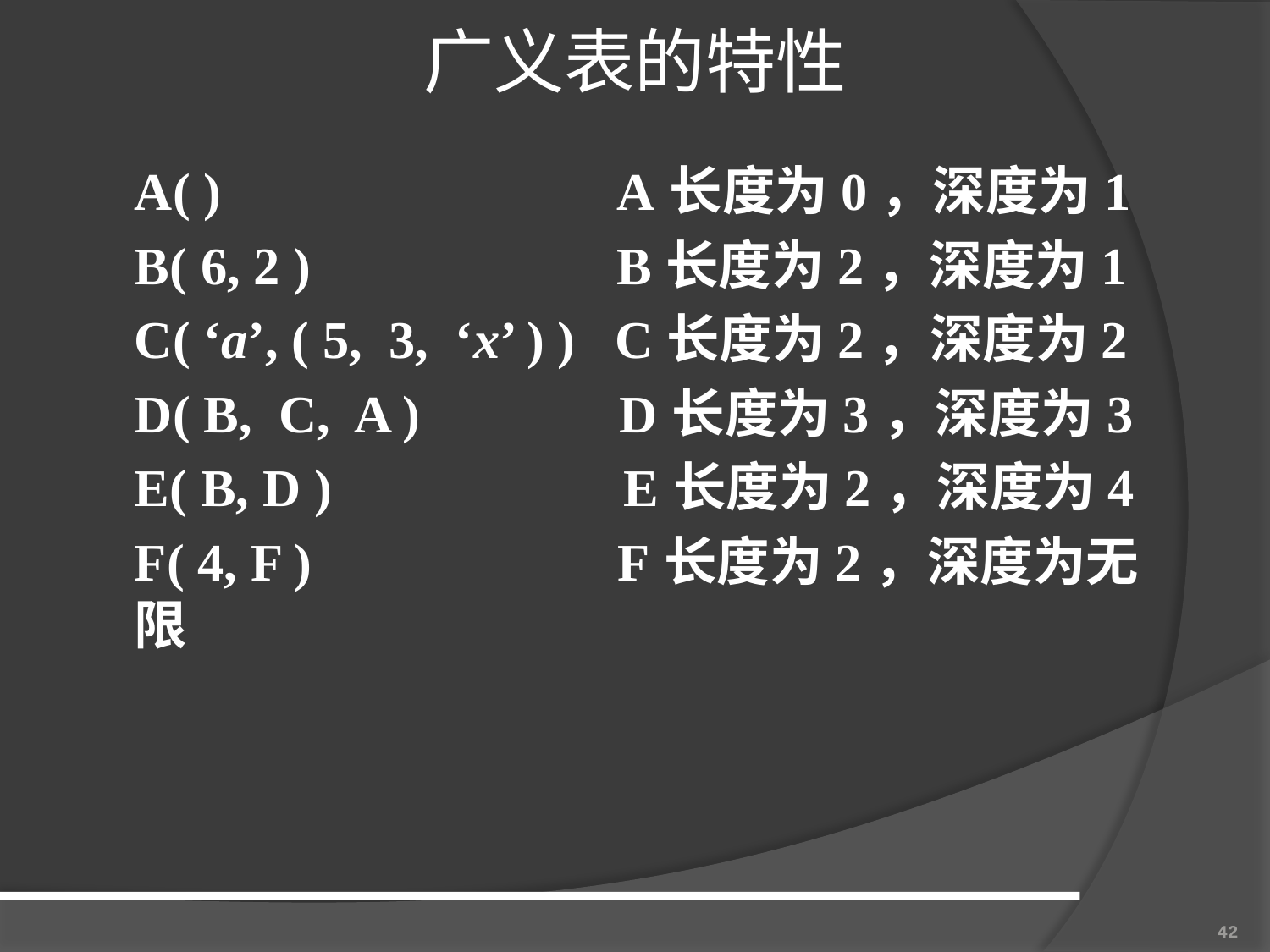

# 广义表的特性
A( )                              A长度为0，深度为1
B( 6, 2 )                       B长度为2，深度为1
C( ‘a’, ( 5,  3,  ‘x’ ) )   C长度为2，深度为2
D( B,  C,  A )               D长度为3，深度为3
E( B, D )                      E长度为2，深度为4
F( 4, F )                       F长度为2，深度为无限
42